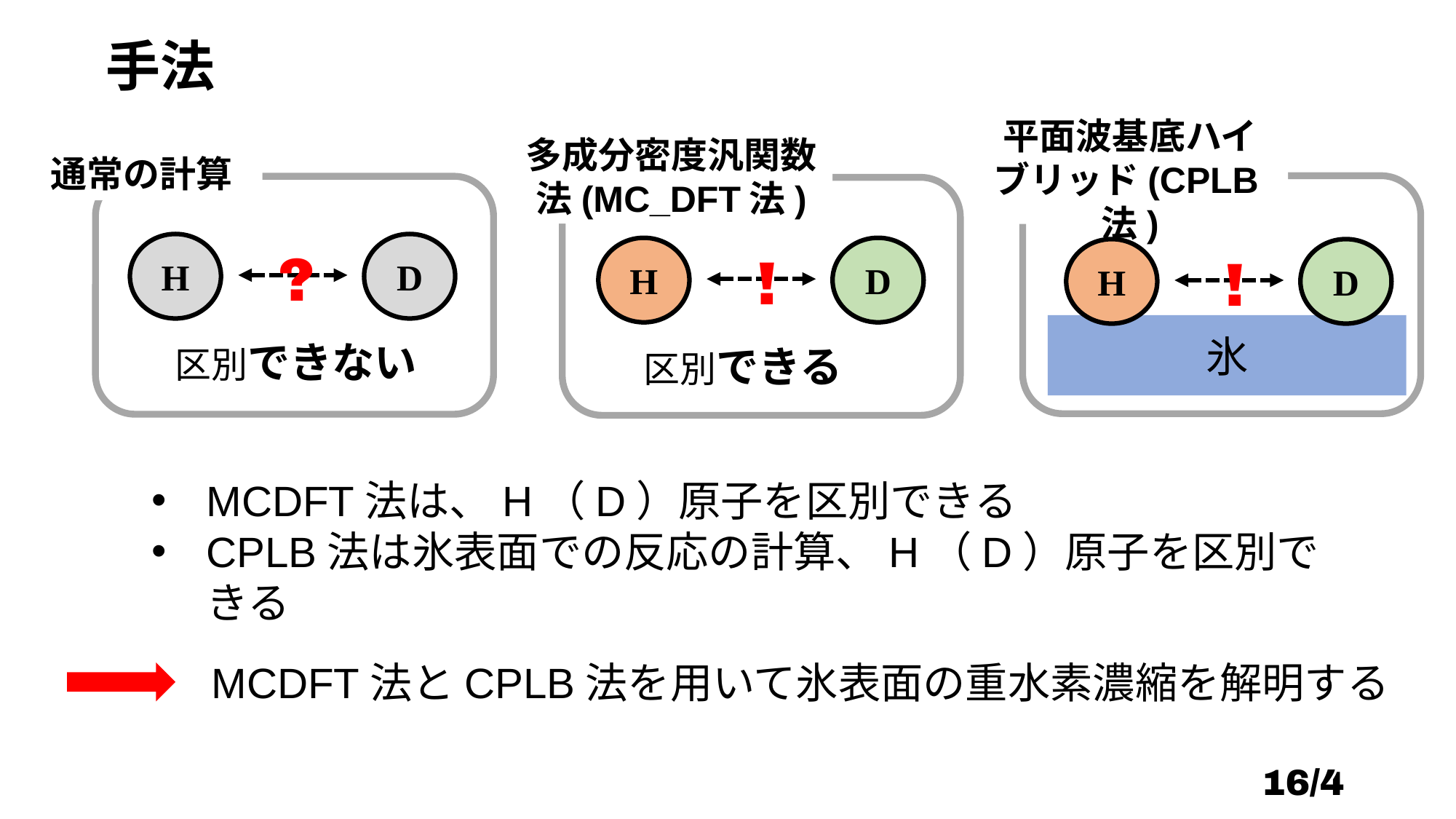

手法
多成分密度汎関数法(MC_DFT法)
平面波基底ハイブリッド(CPLB法)
通常の計算

H
D
?
H
D
!
H
D
!
氷
区別できない
区別できる
MCDFT法は、H（D）原子を区別できる
CPLB法は氷表面での反応の計算、H（D）原子を区別できる
MCDFT法とCPLB法を用いて氷表面の重水素濃縮を解明する

16/4